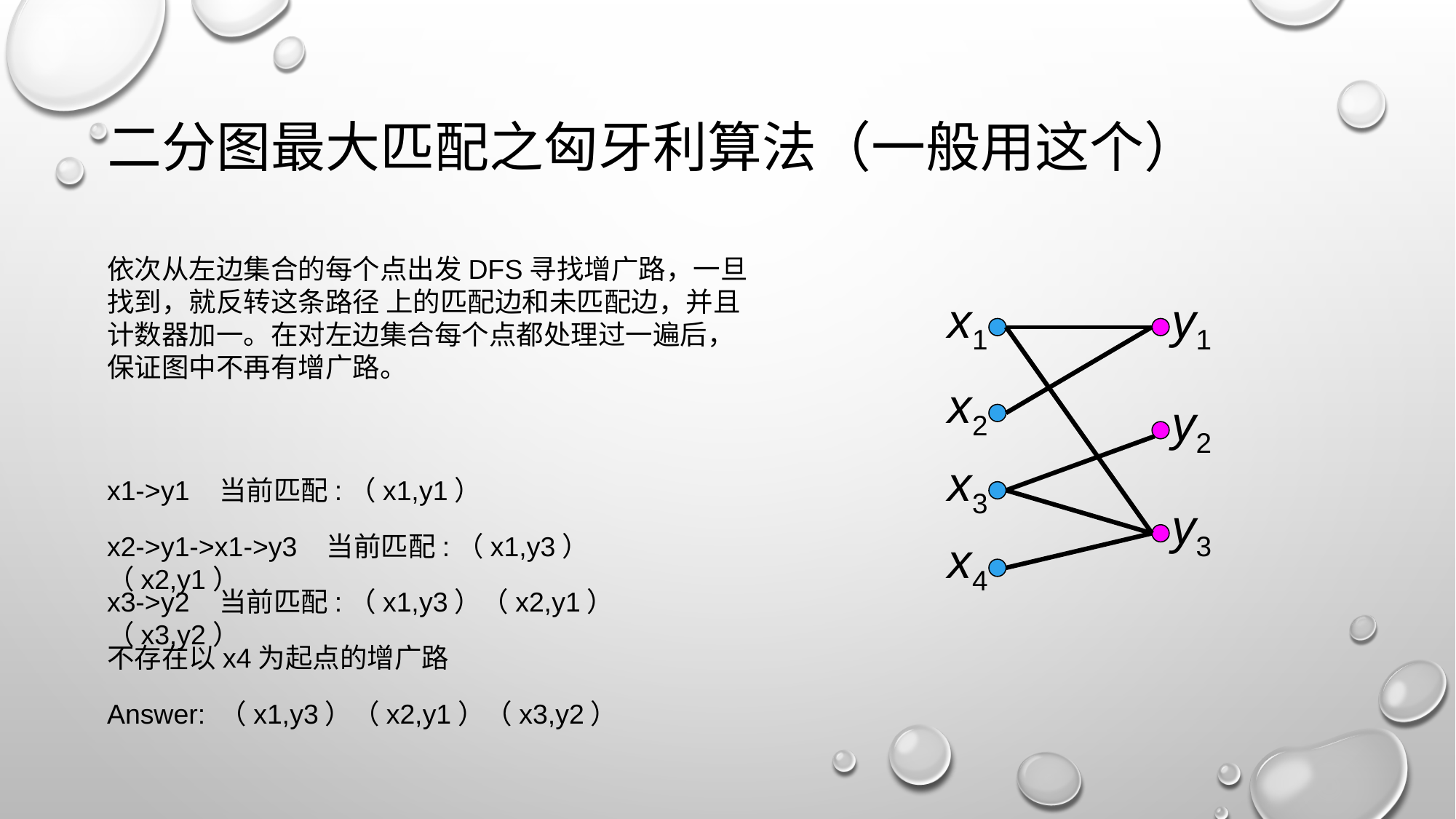

# 二分图最大匹配之匈牙利算法（一般用这个）
依次从左边集合的每个点出发DFS寻找增广路，一旦找到，就反转这条路径 上的匹配边和未匹配边，并且计数器加一。在对左边集合每个点都处理过一遍后，保证图中不再有增广路。
x1
y1

x2
y2

x3

y3
x4

x1->y1   当前匹配:（x1,y1）
x2->y1->x1->y3   当前匹配:（x1,y3）（x2,y1）
x3->y2   当前匹配:（x1,y3）（x2,y1）（x3,y2）
不存在以x4为起点的增广路
Answer: （x1,y3）（x2,y1）（x3,y2）